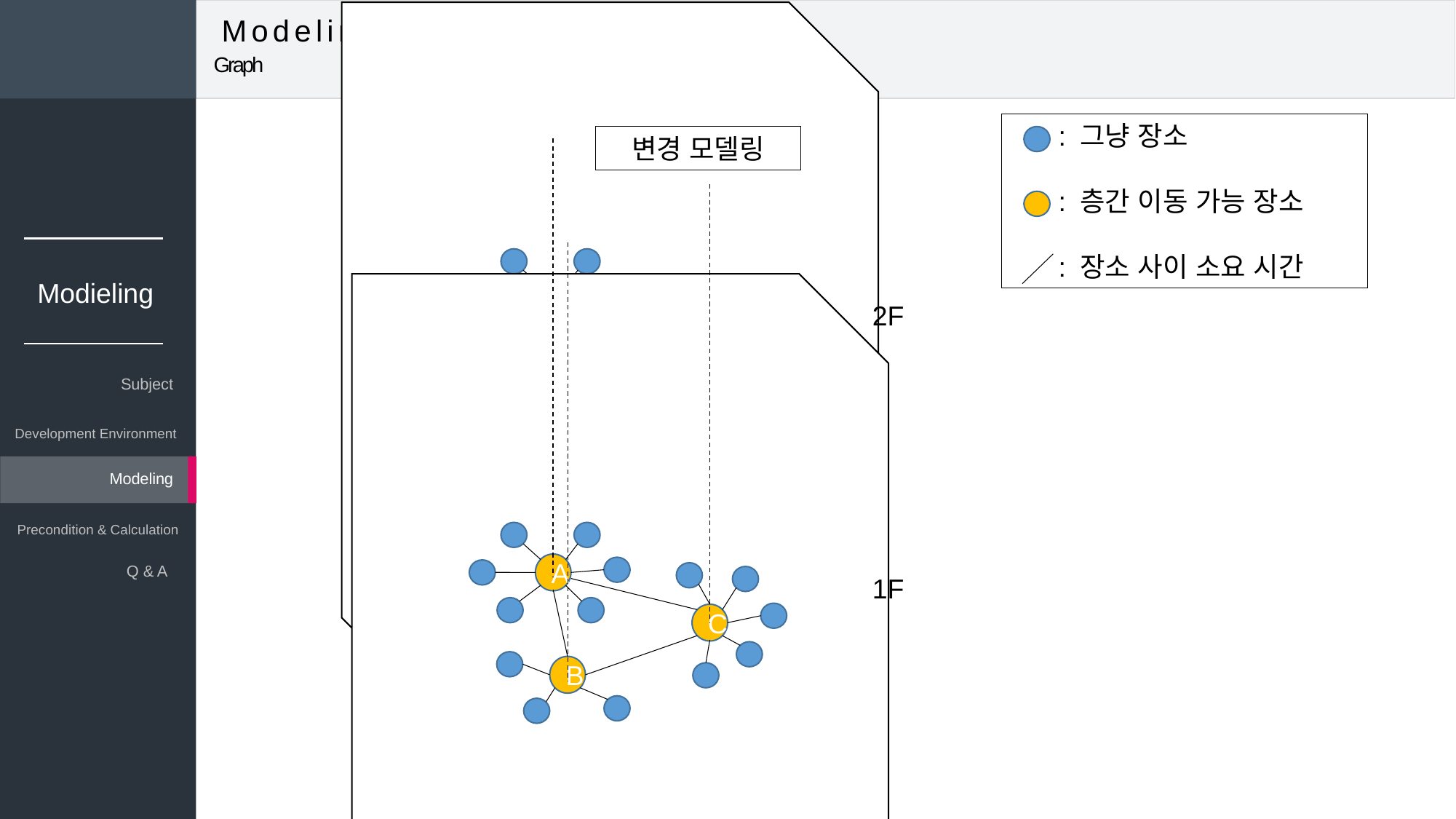

Modeling
Graph
      : 그냥 장소

      : 층간 이동 가능 장소

      : 장소 사이 소요 시간

변경 모델링

Modieling

A

2F

C

Subject

B

Development Environment

Modeling
Precondition & Calculation

A
Q & A

1F

C

B